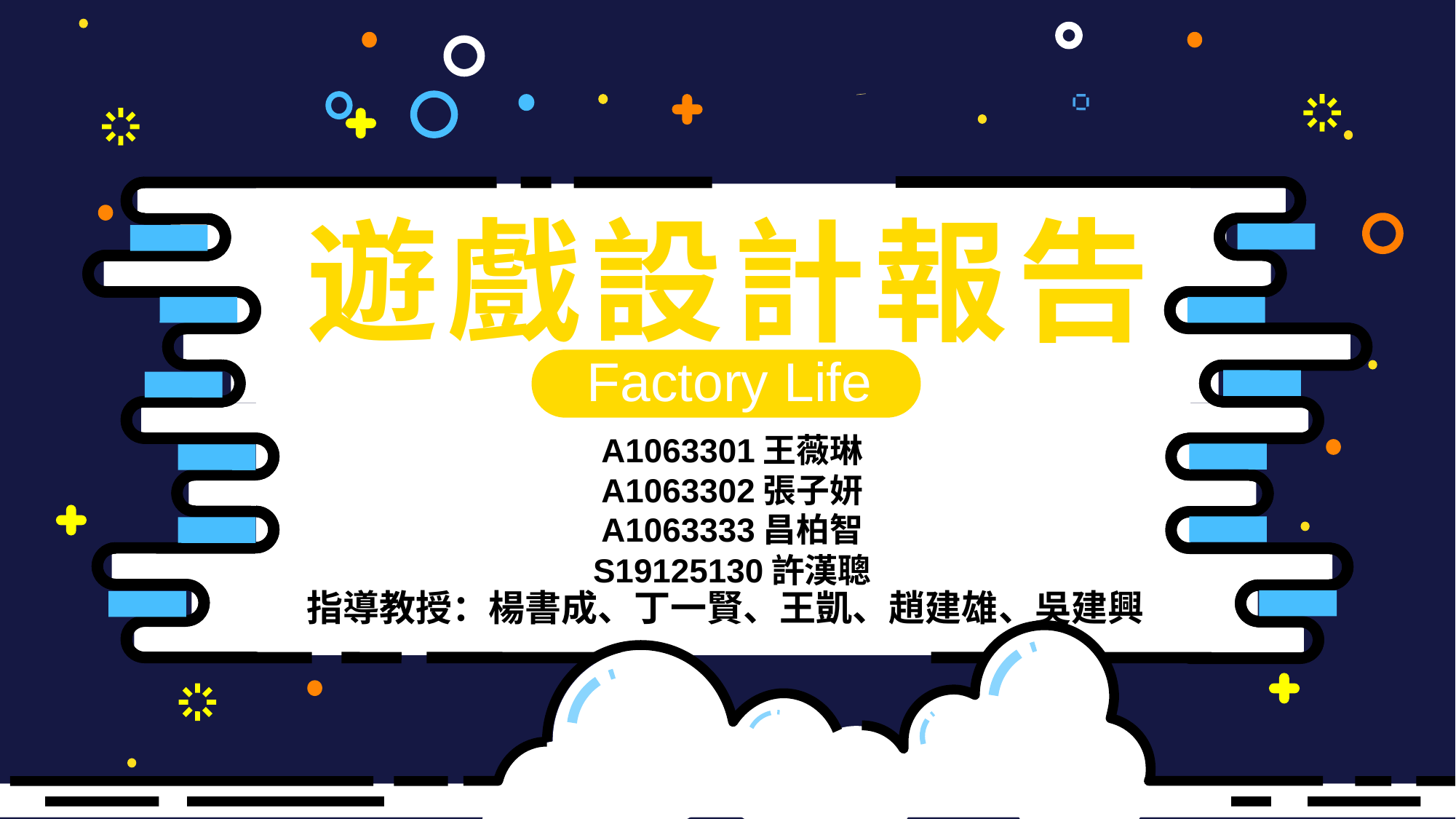

遊戲設計報告

Factory Life

A1063301王薇琳
A1063302張子妍
A1063333昌柏智
S19125130許漢聰

	         指導教授：楊書成、丁一賢、王凱、趙建雄、吳建興